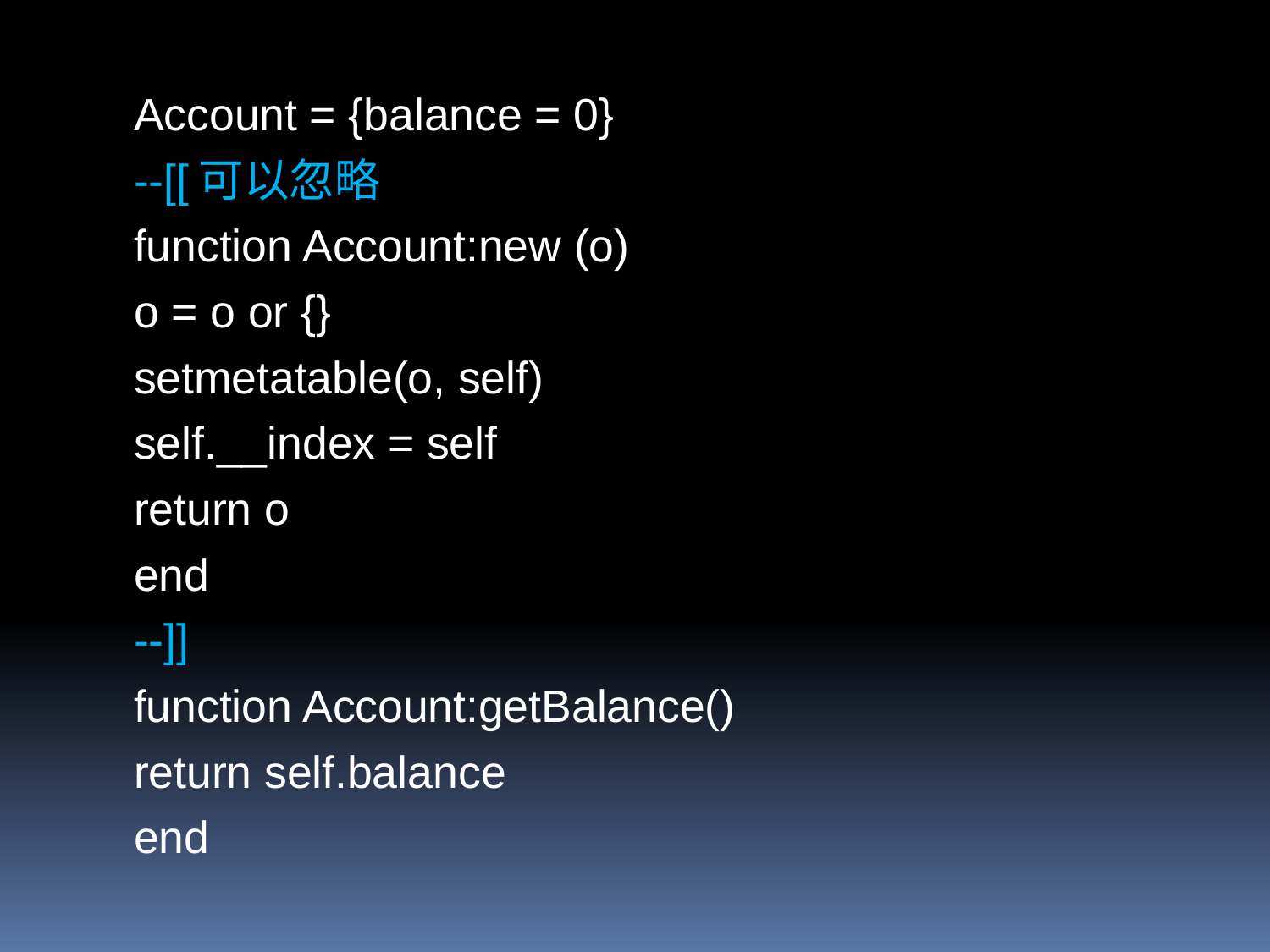

Account = {balance = 0}
	--[[可以忽略
	function Account:new (o)
		o = o or {}
		setmetatable(o, self)
		self.__index = self
		return o
	end
	--]]
	function Account:getBalance()
		return self.balance
	end